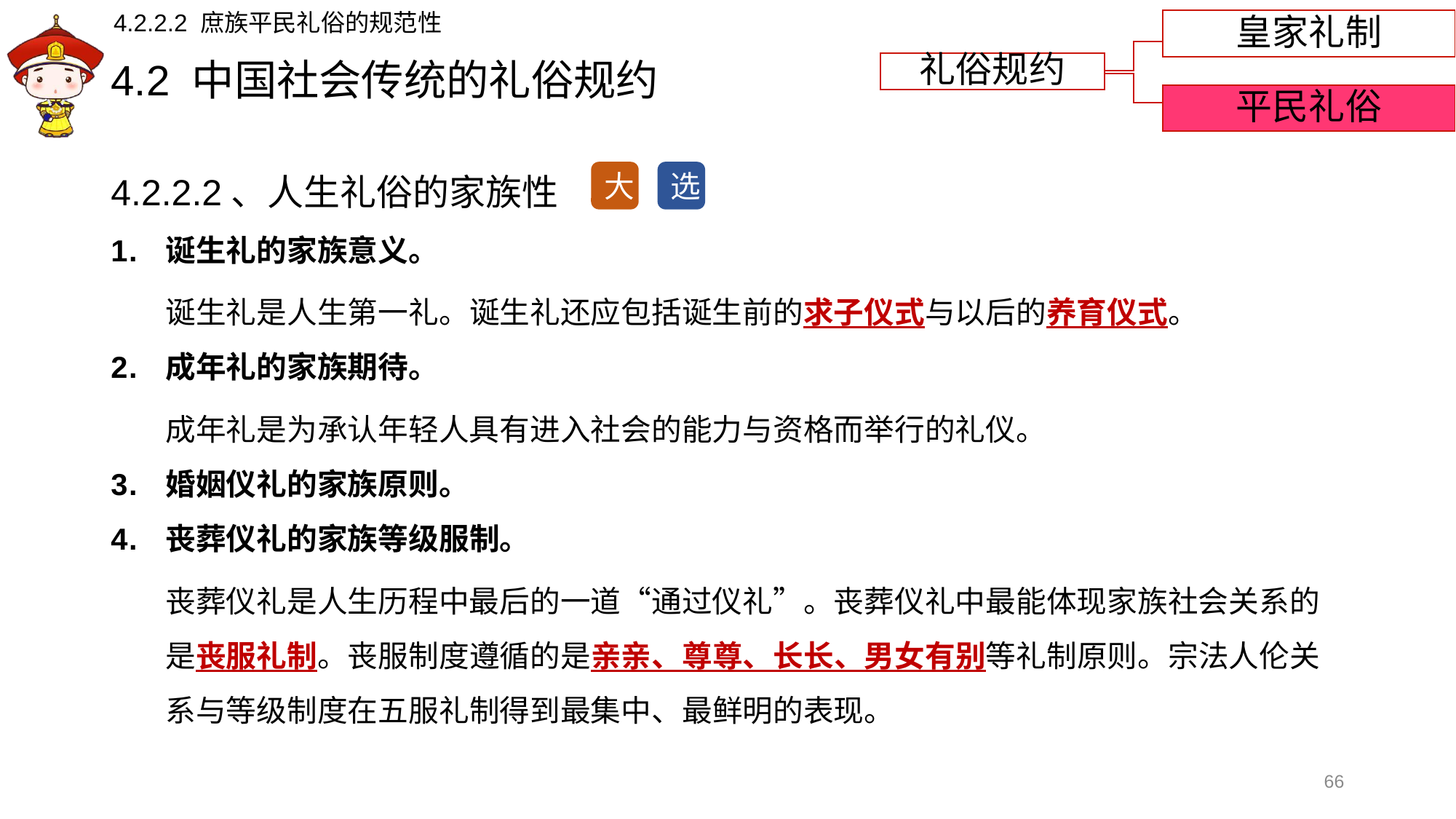

4.2.2.2 庶族平民礼俗的规范性
皇家礼制

# 4.2 中国社会传统的礼俗规约
礼俗规约

平民礼俗
4.2.2.2、人生礼俗的家族性
诞生礼的家族意义。
诞生礼是人生第一礼。诞生礼还应包括诞生前的求子仪式与以后的养育仪式。
成年礼的家族期待。
成年礼是为承认年轻人具有进入社会的能力与资格而举行的礼仪。
婚姻仪礼的家族原则。
丧葬仪礼的家族等级服制。
丧葬仪礼是人生历程中最后的一道“通过仪礼”。丧葬仪礼中最能体现家族社会关系的是丧服礼制。丧服制度遵循的是亲亲、尊尊、长长、男女有别等礼制原则。宗法人伦关系与等级制度在五服礼制得到最集中、最鲜明的表现。

大
选
66